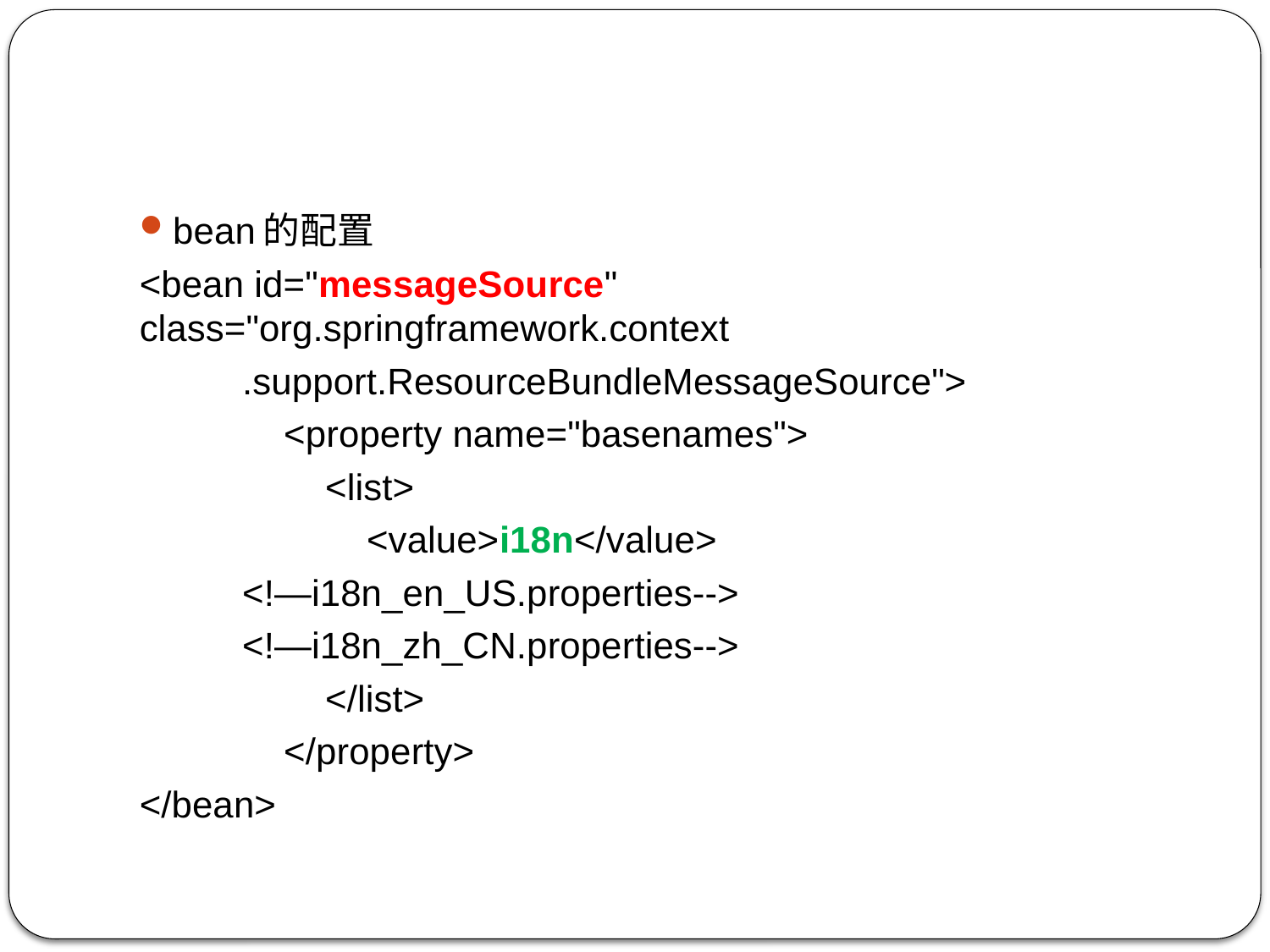

#
bean的配置
<bean id="messageSource" class="org.springframework.context
			.support.ResourceBundleMessageSource">
	    <property name="basenames">
	        <list>
	            <value>i18n</value>
		<!—i18n_en_US.properties-->
		<!—i18n_zh_CN.properties-->
	        </list>
	    </property>
</bean>